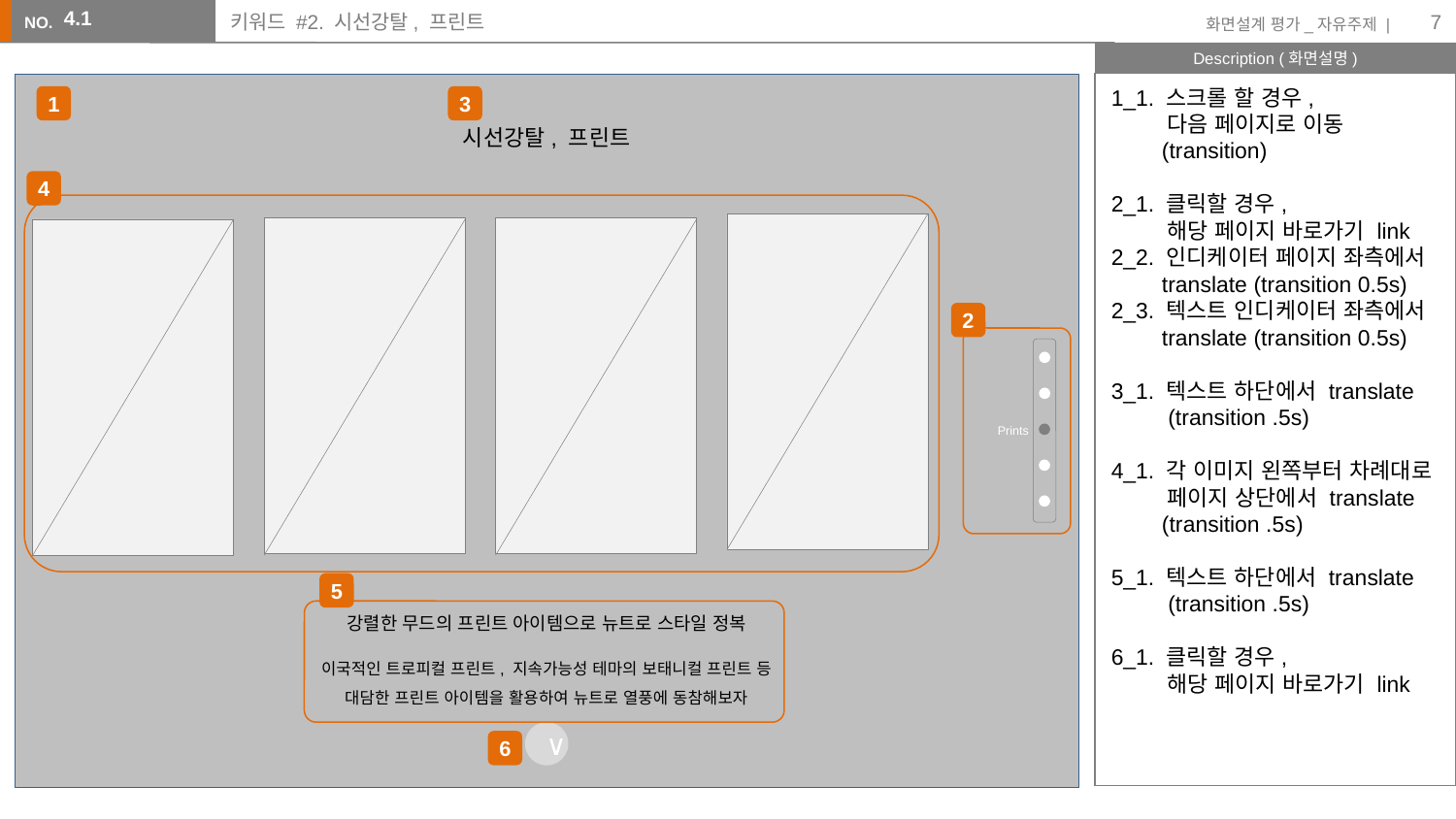

7
4.1
# 키워드 #2. 시선강탈, 프린트

1_1. 스크롤 할 경우,
        다음 페이지로 이동
        (transition)

2_1. 클릭할 경우,
        해당 페이지 바로가기 link
2_2. 인디케이터 페이지 좌측에서
        translate (transition 0.5s)
2_3. 텍스트 인디케이터 좌측에서
        translate (transition 0.5s)

3_1. 텍스트 하단에서 translate
         (transition .5s)

4_1. 각 이미지 왼쪽부터 차례대로
        페이지 상단에서 translate
        (transition .5s)

5_1. 텍스트 하단에서 translate
         (transition .5s)

6_1. 클릭할 경우,
        해당 페이지 바로가기 link

1
3
시선강탈, 프린트
4

2

Prints

5
강렬한 무드의 프린트 아이템으로 뉴트로 스타일 정복

이국적인 트로피컬 프린트, 지속가능성 테마의 보태니컬 프린트 등
대담한 프린트 아이템을 활용하여 뉴트로 열풍에 동참해보자
∨
6